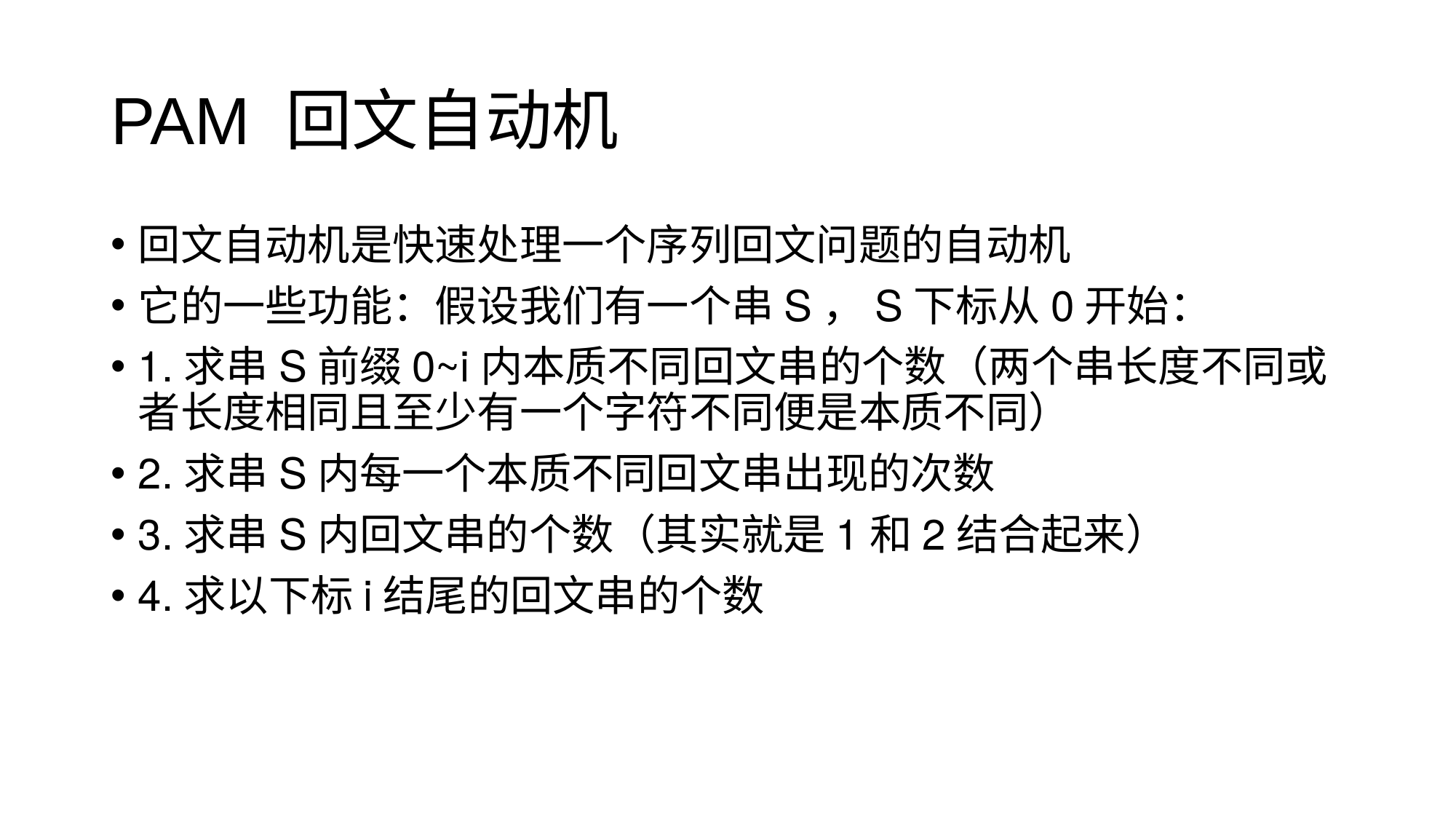

# PAM 回文自动机
回文自动机是快速处理一个序列回文问题的自动机
它的一些功能：假设我们有一个串S，S下标从0开始：
1.求串S前缀0~i内本质不同回文串的个数（两个串长度不同或者长度相同且至少有一个字符不同便是本质不同）
2.求串S内每一个本质不同回文串出现的次数
3.求串S内回文串的个数（其实就是1和2结合起来）
4.求以下标i结尾的回文串的个数